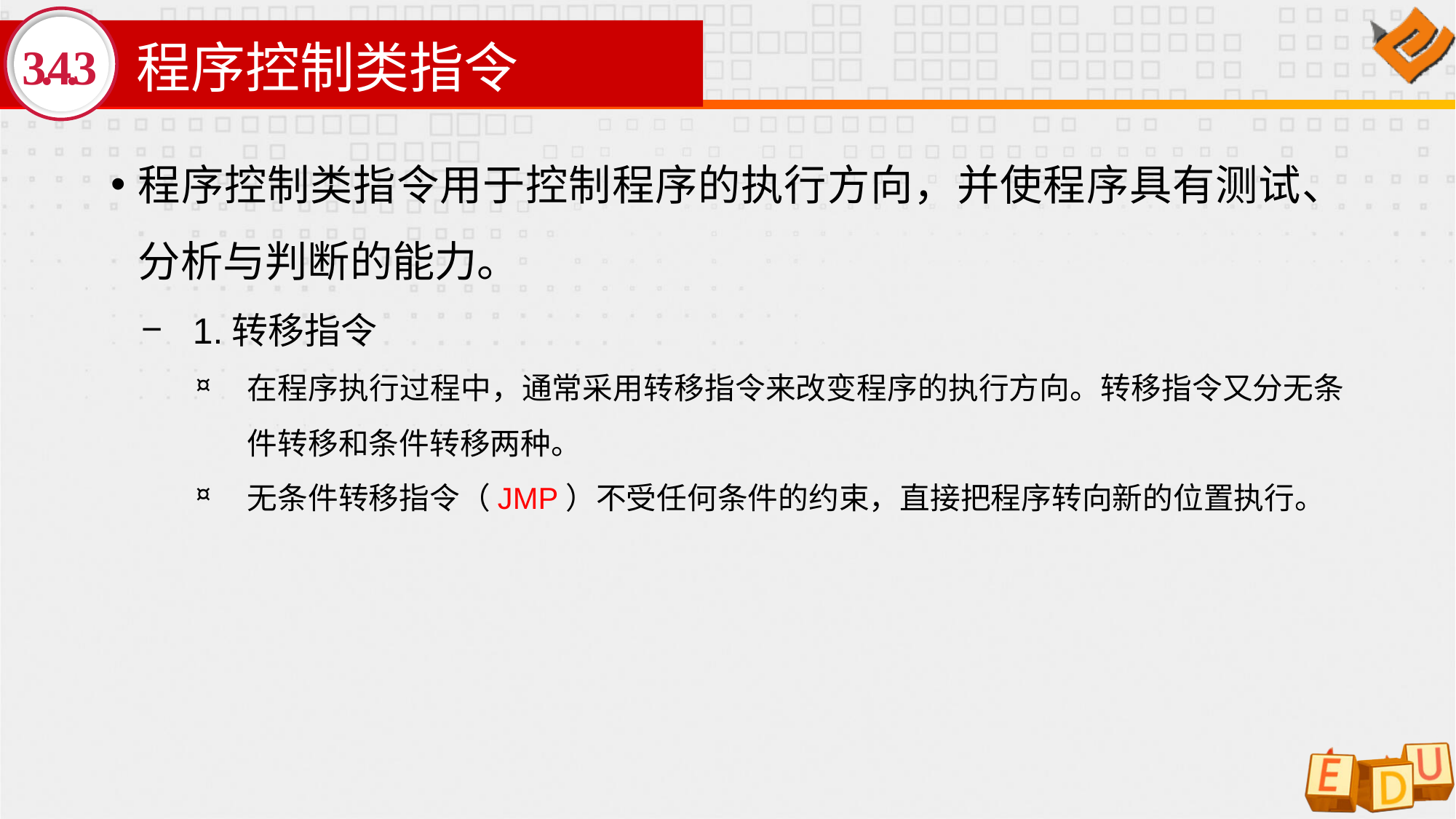

# 程序控制类指令
3.4.3
程序控制类指令用于控制程序的执行方向，并使程序具有测试、分析与判断的能力。
1.转移指令
在程序执行过程中，通常采用转移指令来改变程序的执行方向。转移指令又分无条件转移和条件转移两种。
无条件转移指令（JMP）不受任何条件的约束，直接把程序转向新的位置执行。